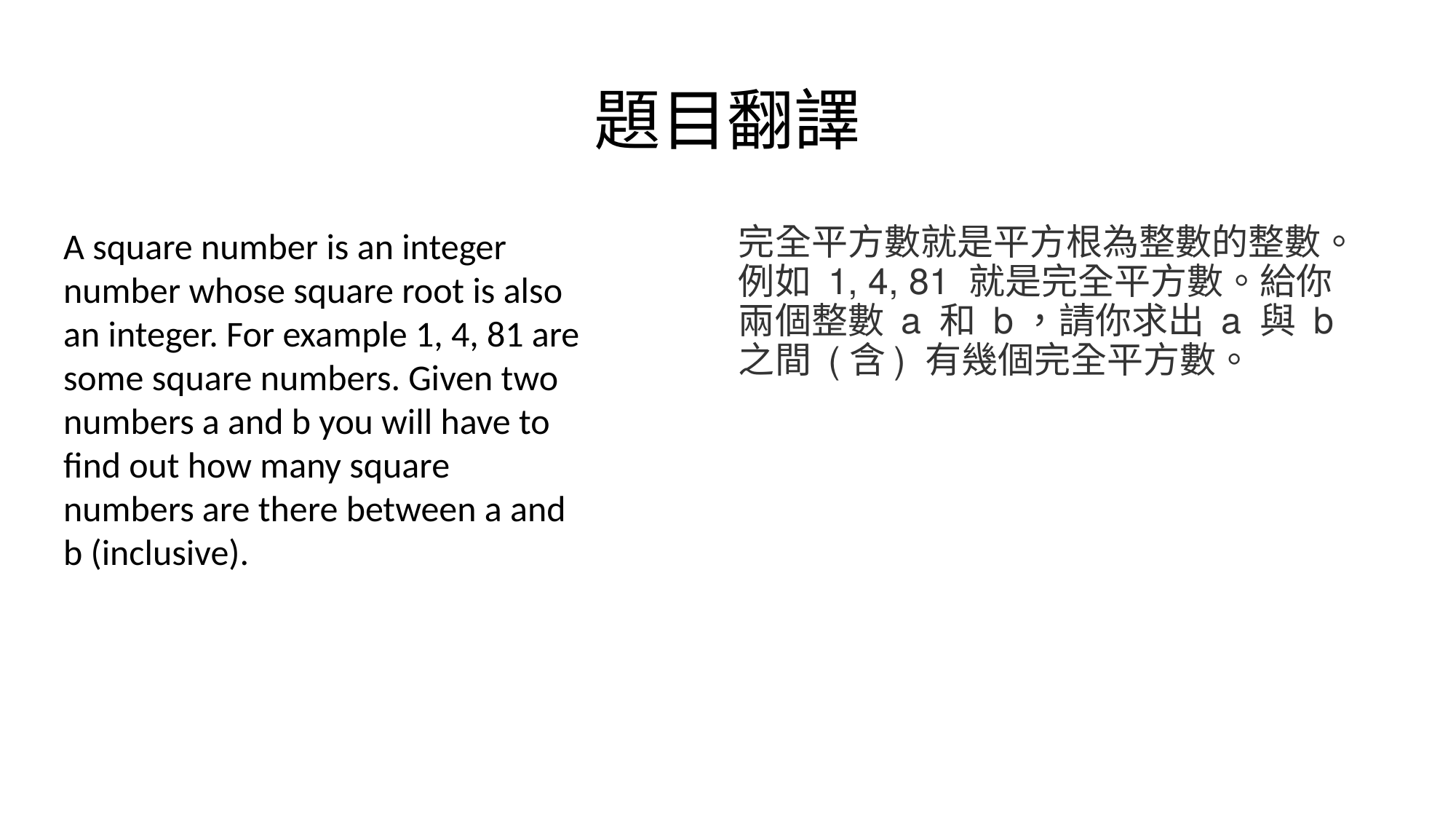

# 題目翻譯
A square number is an integer number whose square root is also an integer. For example 1, 4, 81 are some square numbers. Given two numbers a and b you will have to find out how many square numbers are there between a and b (inclusive).
完全平方數就是平方根為整數的整數。例如 1, 4, 81 就是完全平方數。給你兩個整數 a 和 b，請你求出 a 與 b 之間 (含) 有幾個完全平方數。